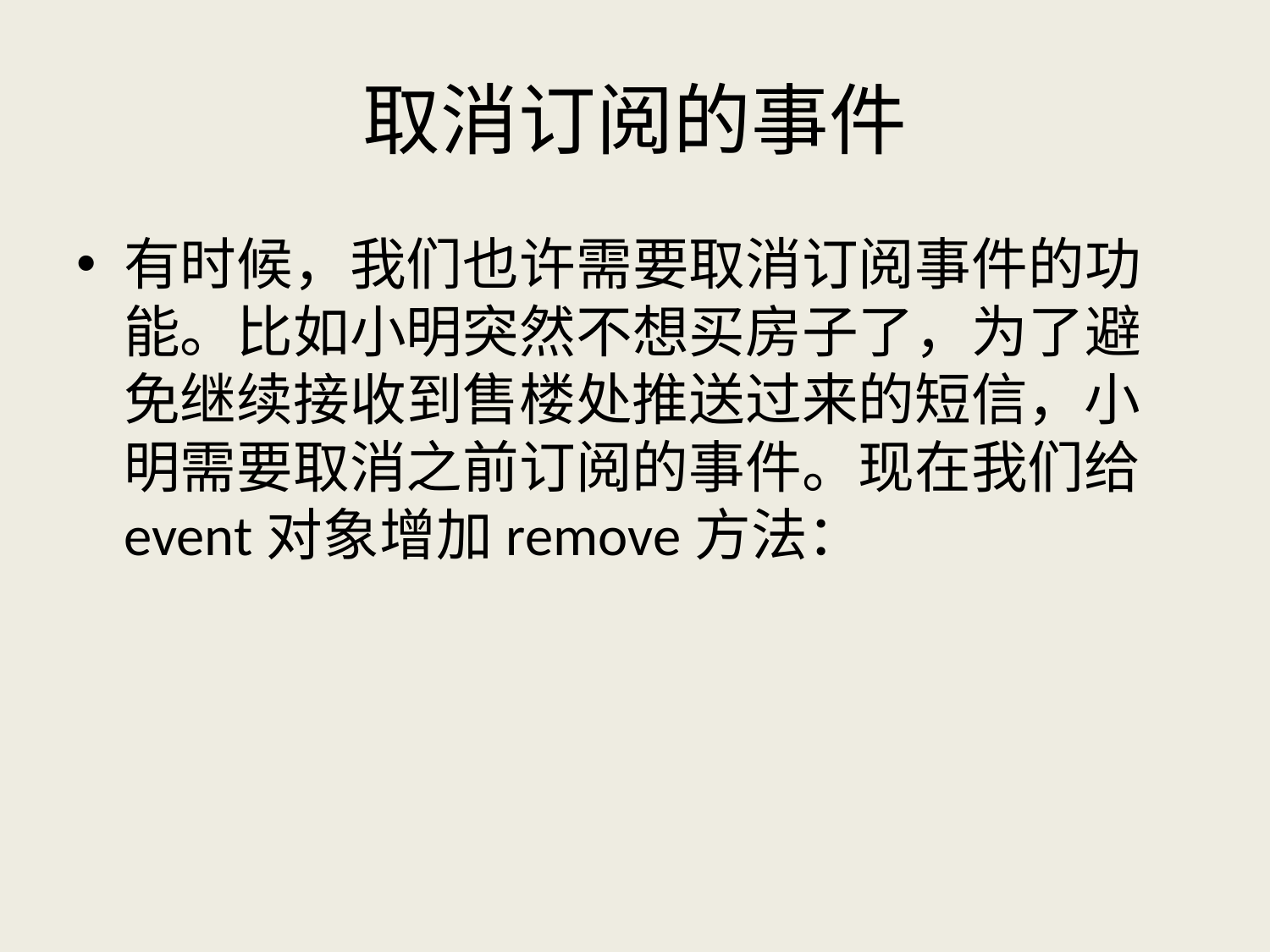

# 取消订阅的事件
有时候，我们也许需要取消订阅事件的功能。比如小明突然不想买房子了，为了避免继续接收到售楼处推送过来的短信，小明需要取消之前订阅的事件。现在我们给event对象增加remove方法：